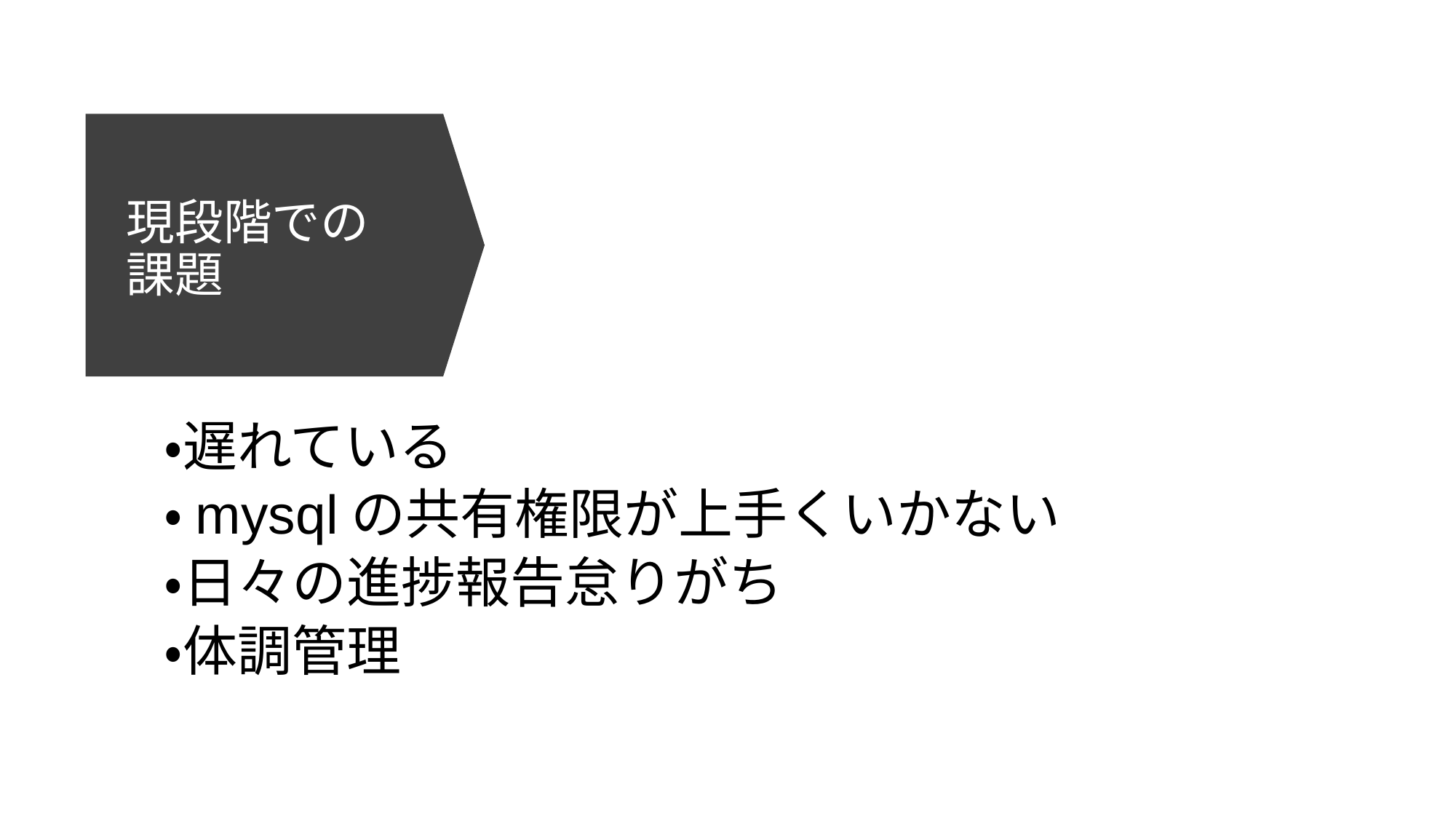

# 現段階での 課題
・遅れている
・mysqlの共有権限が上手くいかない
・日々の進捗報告怠りがち
・体調管理